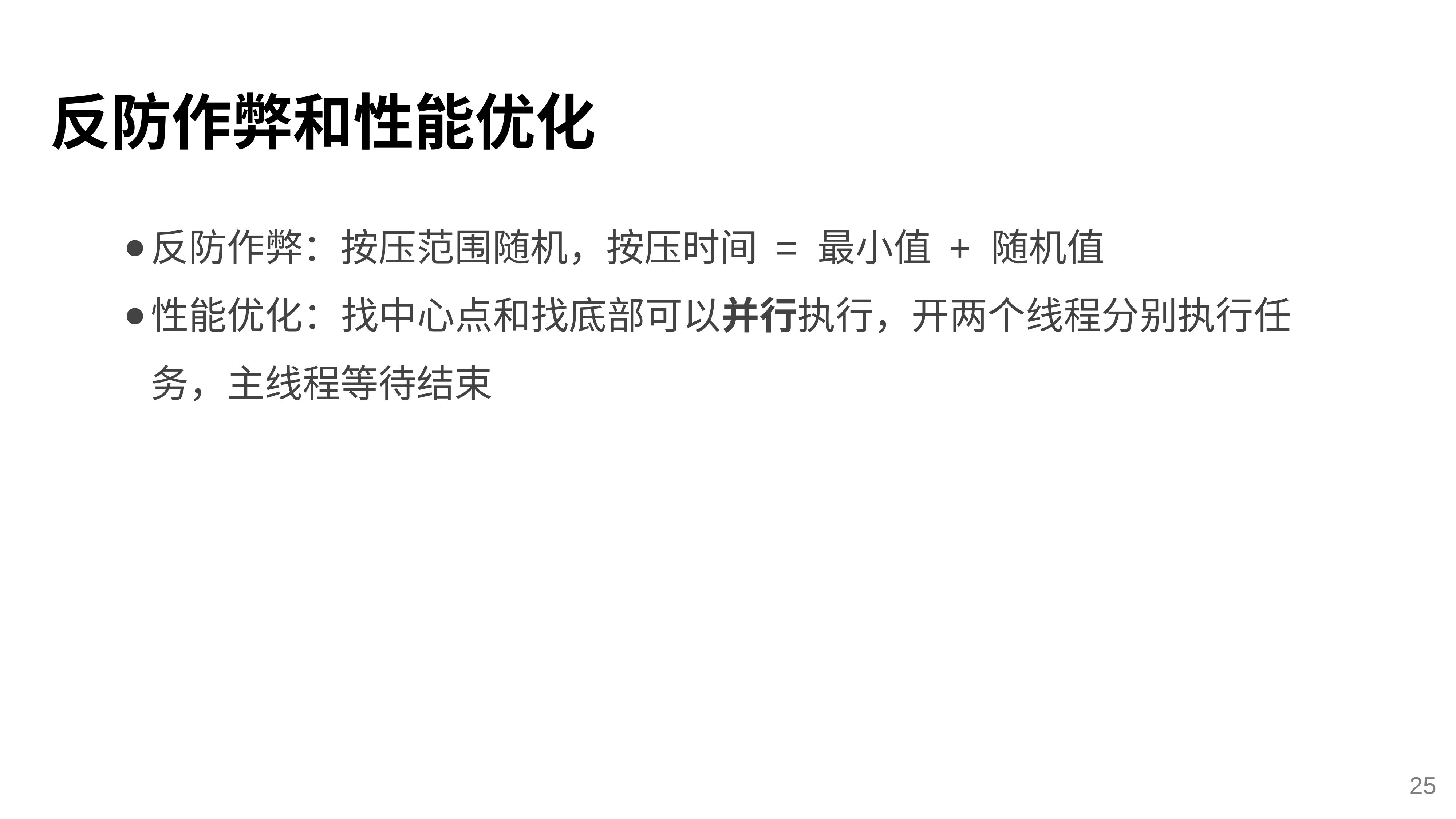

反防作弊和性能优化
反防作弊：按压范围随机，按压时间 = 最小值 + 随机值
性能优化：找中心点和找底部可以并行执行，开两个线程分别执行任务，主线程等待结束

25